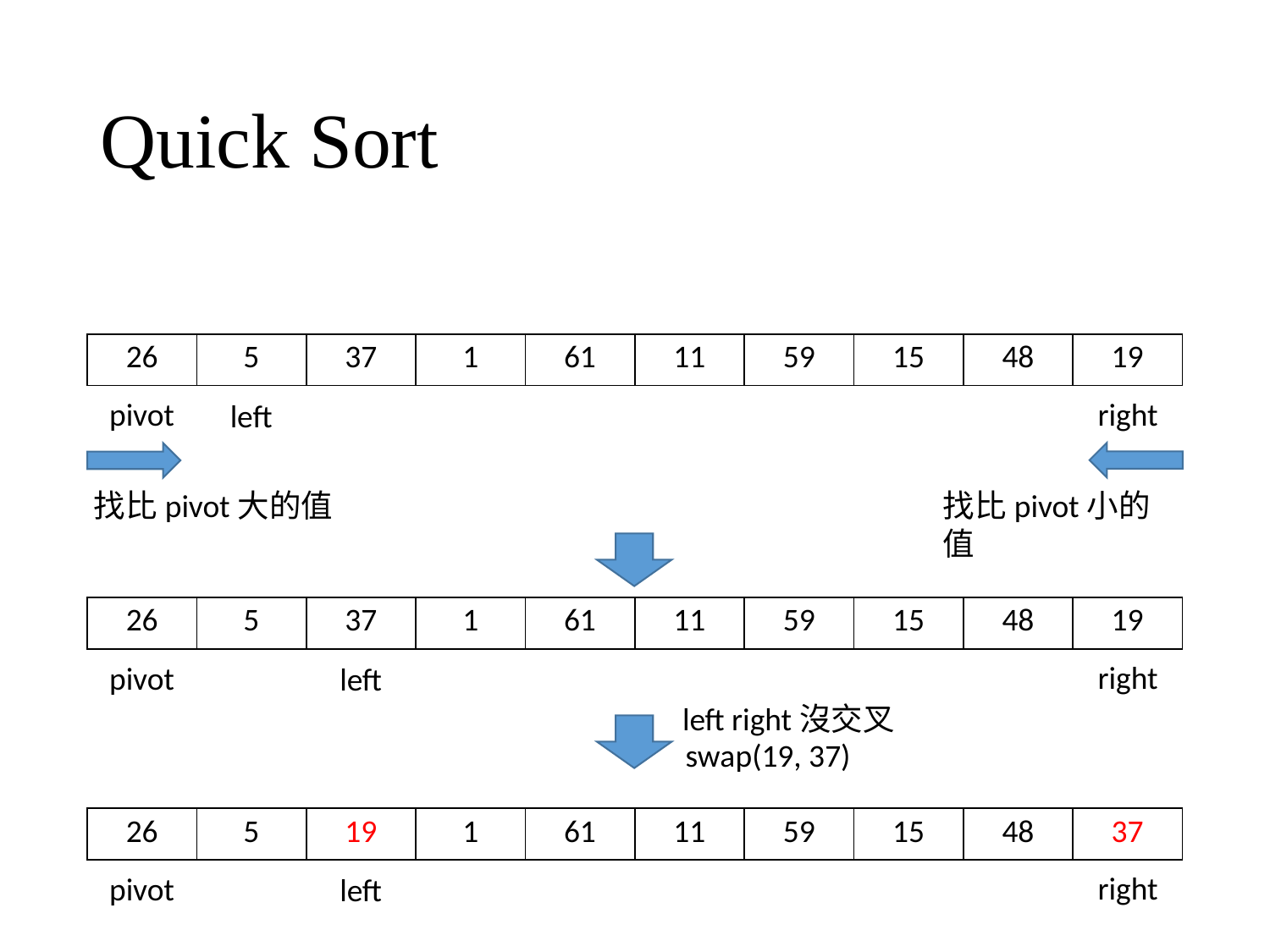

# Quick Sort

| 26 | 5 | 37 | 1 | 61 | 11 | 59 | 15 | 48 | 19 |
| --- | --- | --- | --- | --- | --- | --- | --- | --- | --- |
right
pivot
left

找比pivot小的值
找比pivot大的值

| 26 | 5 | 37 | 1 | 61 | 11 | 59 | 15 | 48 | 19 |
| --- | --- | --- | --- | --- | --- | --- | --- | --- | --- |
right
pivot
left
left right沒交叉

swap(19, 37)
| 26 | 5 | 19 | 1 | 61 | 11 | 59 | 15 | 48 | 37 |
| --- | --- | --- | --- | --- | --- | --- | --- | --- | --- |
right
pivot
left